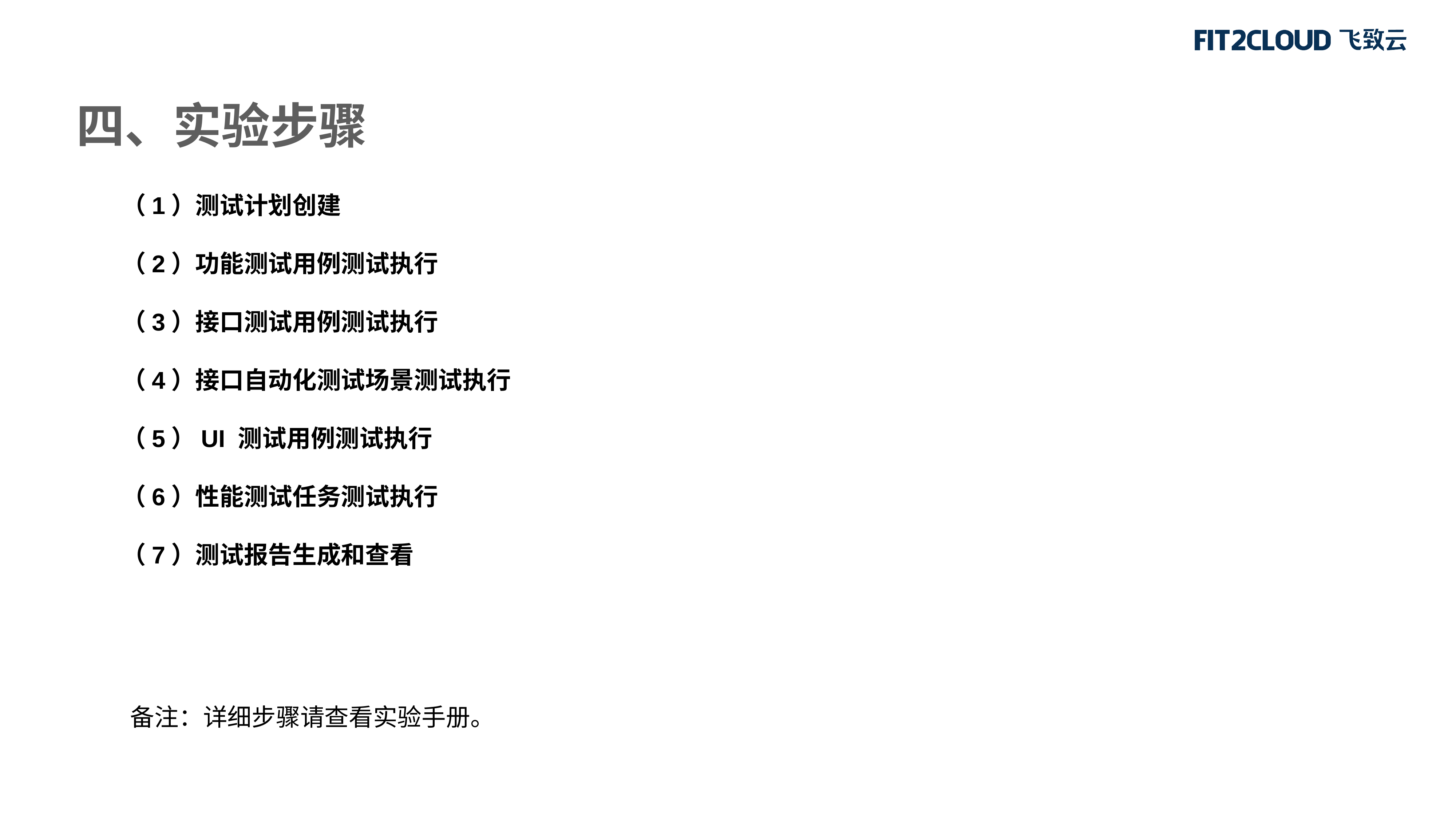

四、实验步骤
（1）测试计划创建

（2）功能测试用例测试执行

（3）接口测试用例测试执行

（4）接口自动化测试场景测试执行

（5）UI 测试用例测试执行

（6）性能测试任务测试执行

（7）测试报告生成和查看
备注：详细步骤请查看实验手册。